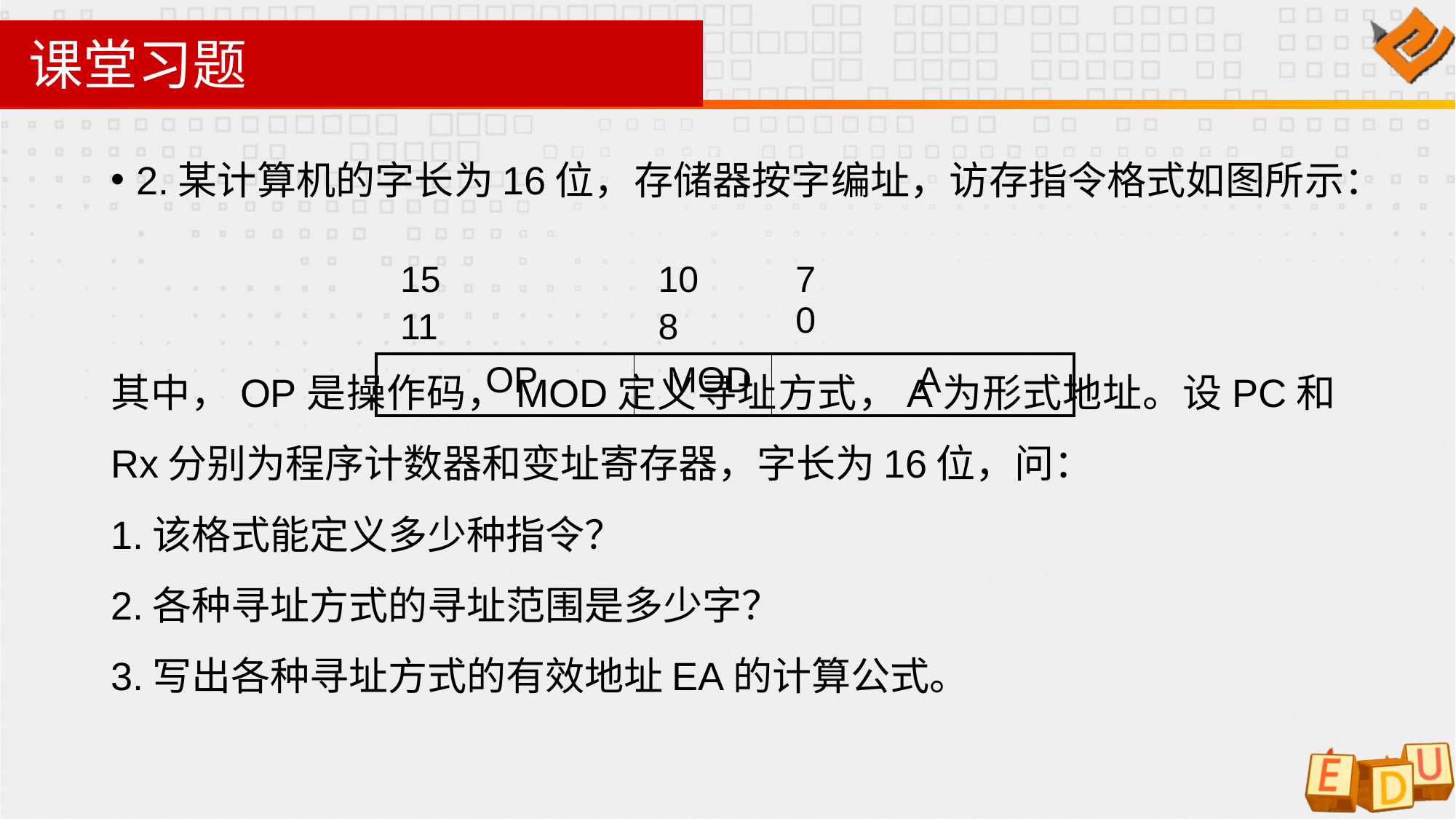

# 课堂习题
2.某计算机的字长为16位，存储器按字编址，访存指令格式如图所示：

其中，OP是操作码，MOD定义寻址方式，A为形式地址。设PC和Rx分别为程序计数器和变址寄存器，字长为16位，问：
1.该格式能定义多少种指令？
2.各种寻址方式的寻址范围是多少字？
3.写出各种寻址方式的有效地址EA的计算公式。

| 15 11 | 10 8 | 7 0 |
| --- | --- | --- |
| OP | MOD | A |